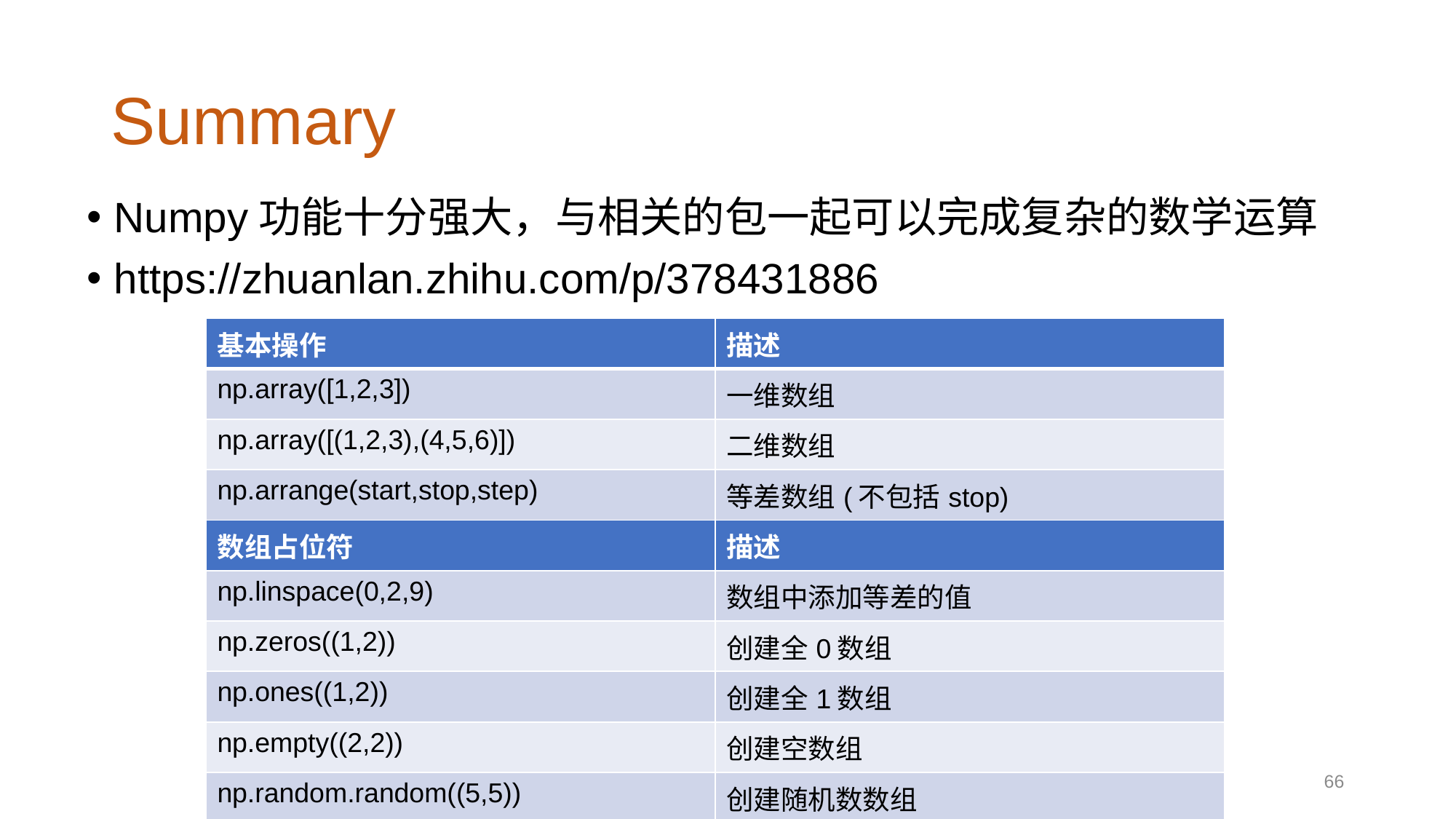

# Summary
Numpy功能十分强大，与相关的包一起可以完成复杂的数学运算
https://zhuanlan.zhihu.com/p/378431886

| 基本操作 | 描述 |
| --- | --- |
| np.array([1,2,3]) | 一维数组 |
| np.array([(1,2,3),(4,5,6)]) | 二维数组 |
| np.arrange(start,stop,step) | 等差数组(不包括stop) |
| 数组占位符 | 描述 |
| np.linspace(0,2,9) | 数组中添加等差的值 |
| np.zeros((1,2)) | 创建全0数组 |
| np.ones((1,2)) | 创建全1数组 |
| np.empty((2,2)) | 创建空数组 |
| np.random.random((5,5)) | 创建随机数数组 |

66